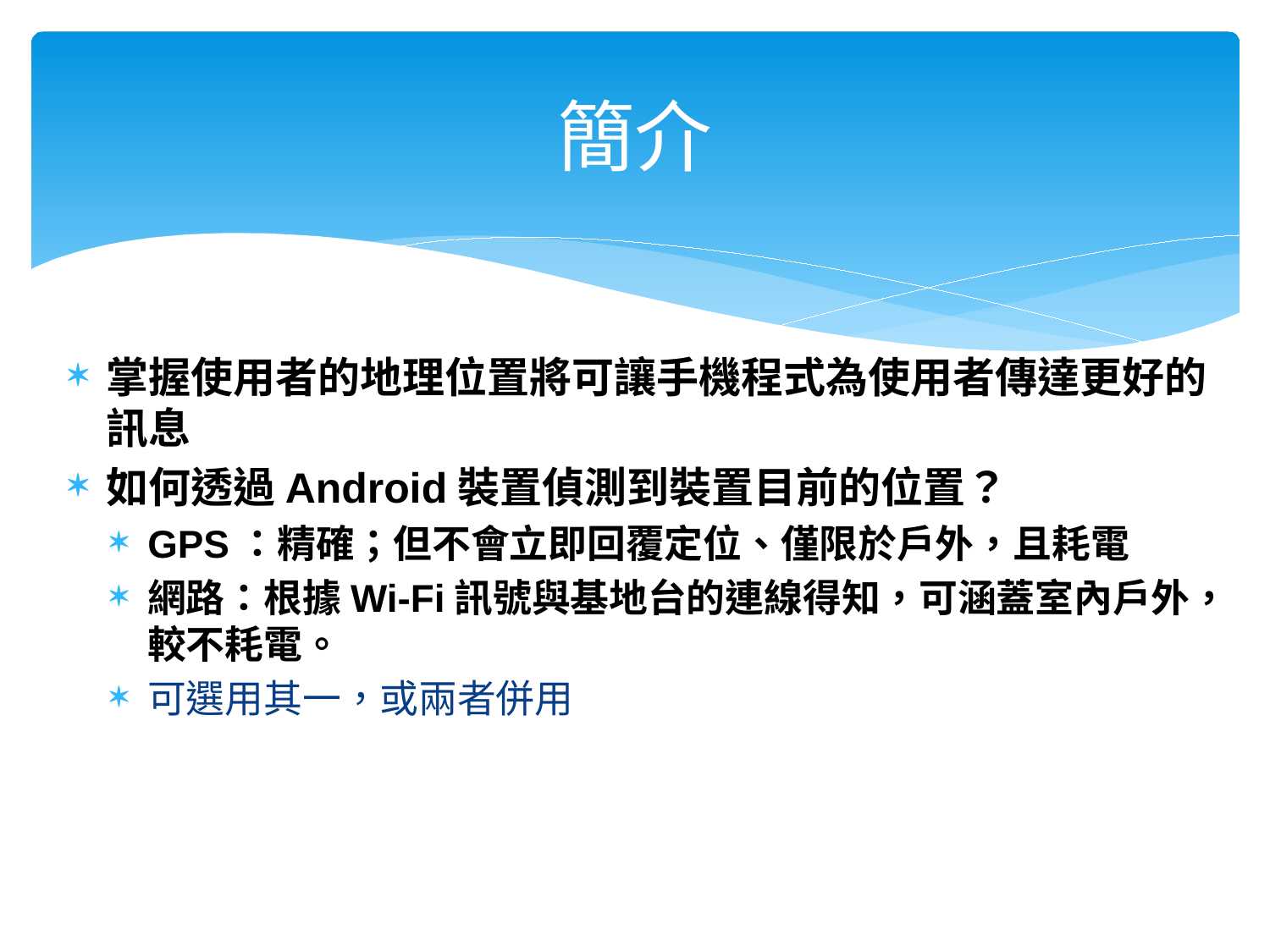

# 簡介
掌握使用者的地理位置將可讓手機程式為使用者傳達更好的訊息
如何透過Android裝置偵測到裝置目前的位置？
GPS：精確；但不會立即回覆定位、僅限於戶外，且耗電
網路：根據Wi-Fi訊號與基地台的連線得知，可涵蓋室內戶外，較不耗電。
可選用其一，或兩者併用